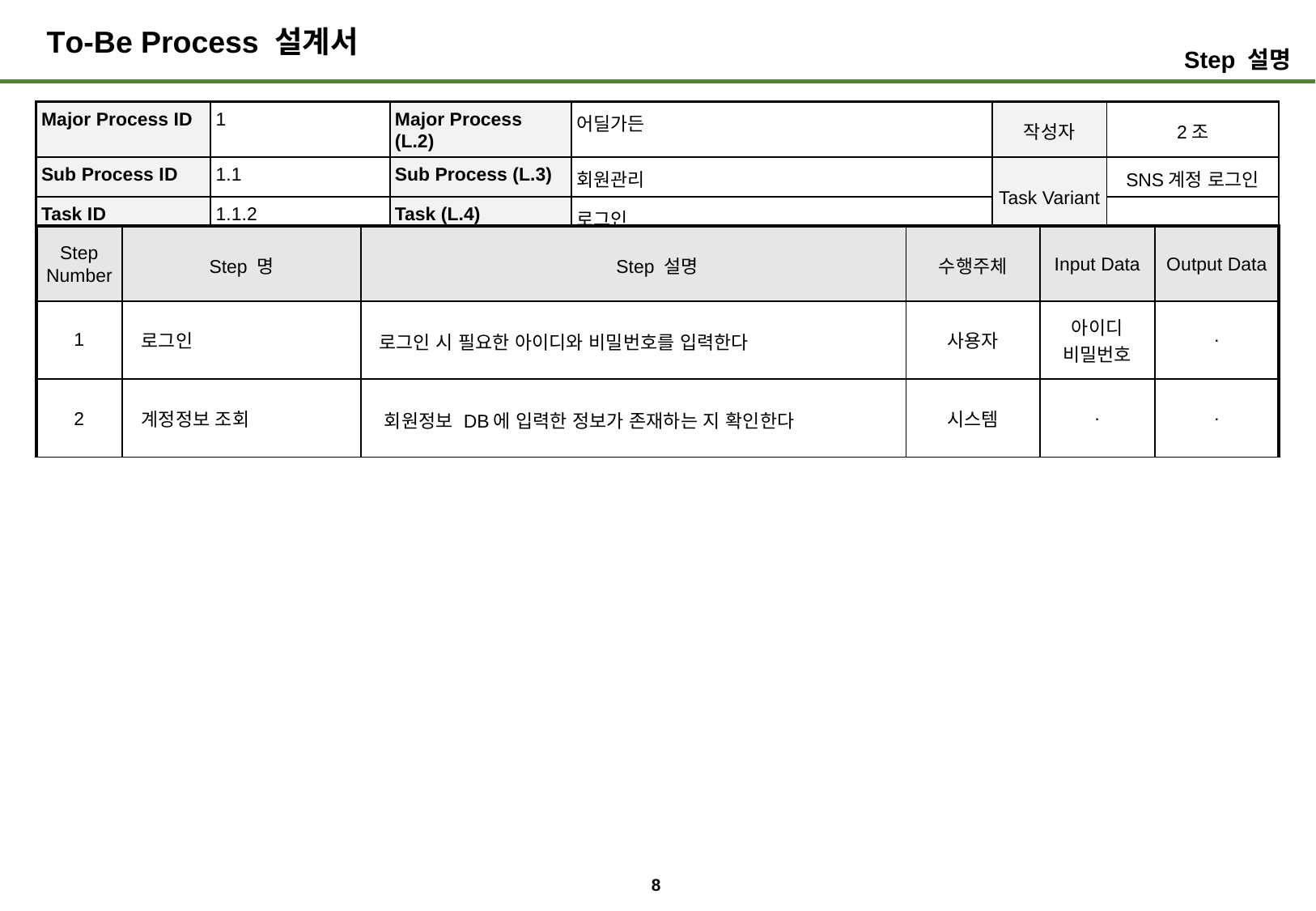

# To-Be Process 설계서
Step 설명
| Major Process ID | 1 | Major Process (L.2) | 어딜가든 | 작성자 | 2조 |
| --- | --- | --- | --- | --- | --- |
| Sub Process ID | 1.1 | Sub Process (L.3) | 회원관리 | Task Variant | SNS계정 로그인 |
| Task ID | 1.1.2 | Task (L.4) | 로그인 |  |  |
| Step Number | Step 명 | Step 설명 | 수행주체 | Input Data | Output Data |
| --- | --- | --- | --- | --- | --- |
| 1 | 로그인 | 로그인 시 필요한 아이디와 비밀번호를 입력한다 | 사용자 | 아이디 비밀번호 | · |
| 2 | 계정정보 조회 | 회원정보 DB에 입력한 정보가 존재하는 지 확인한다 | 시스템 | · | · |